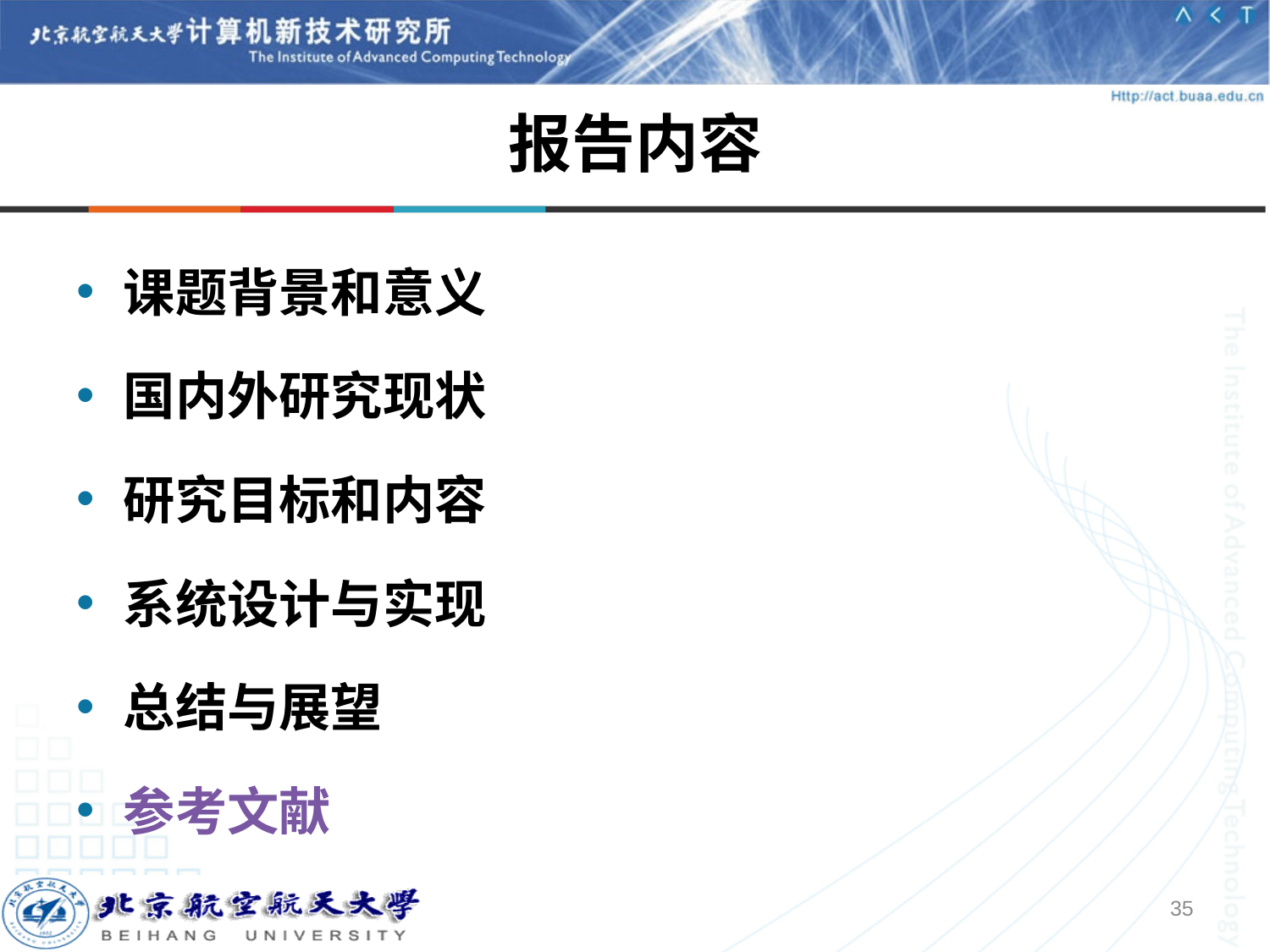

# 报告内容
课题背景和意义
国内外研究现状
研究目标和内容
系统设计与实现
总结与展望
参考文献

35